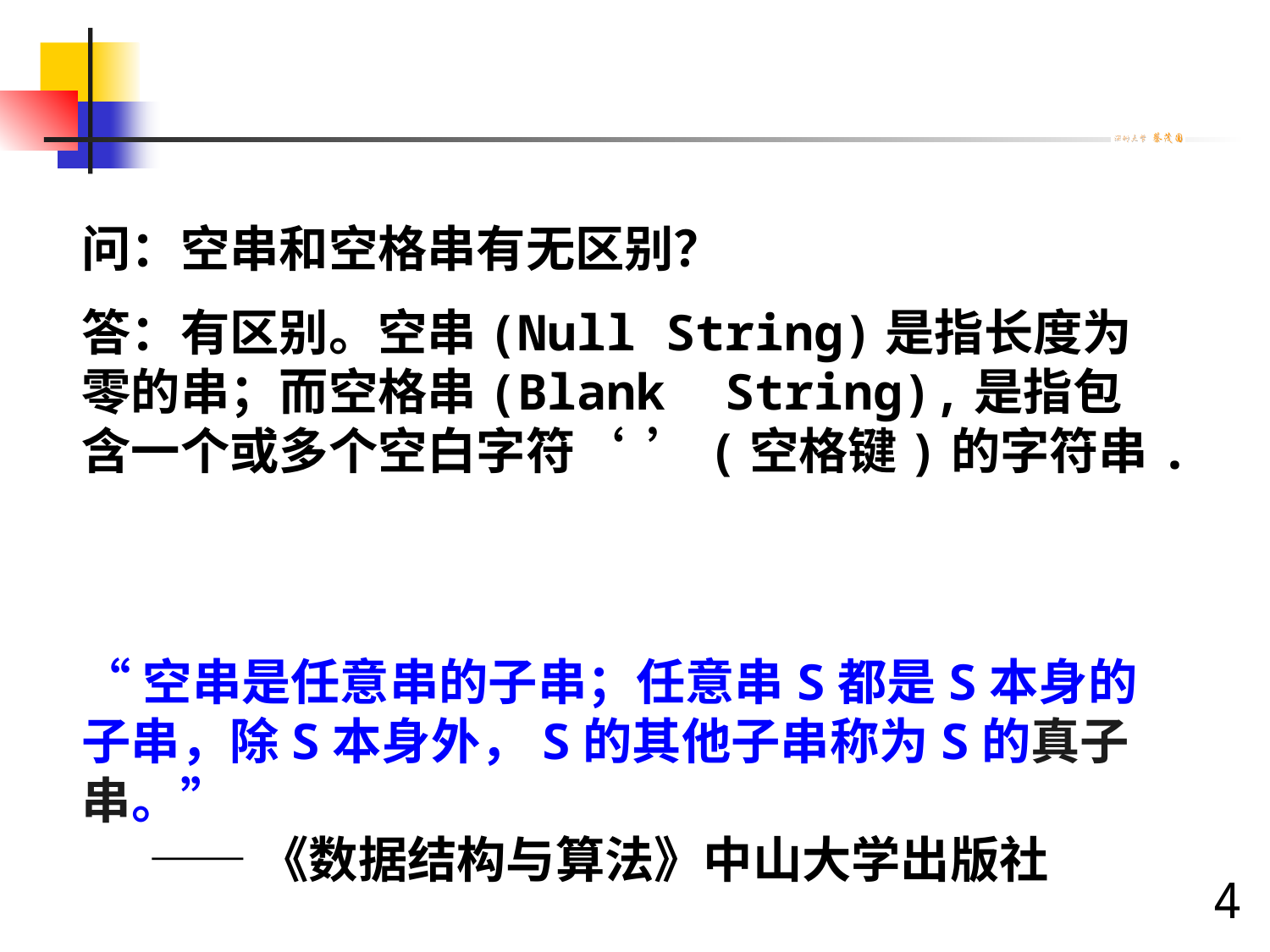

问：空串和空格串有无区别？
答：有区别。空串(Null String)是指长度为零的串；而空格串(Blank  String),是指包含一个或多个空白字符‘  ’(空格键)的字符串.
“空串是任意串的子串；任意串S都是S本身的子串，除S本身外，S的其他子串称为S的真子串。”
      ——《数据结构与算法》中山大学出版社
4